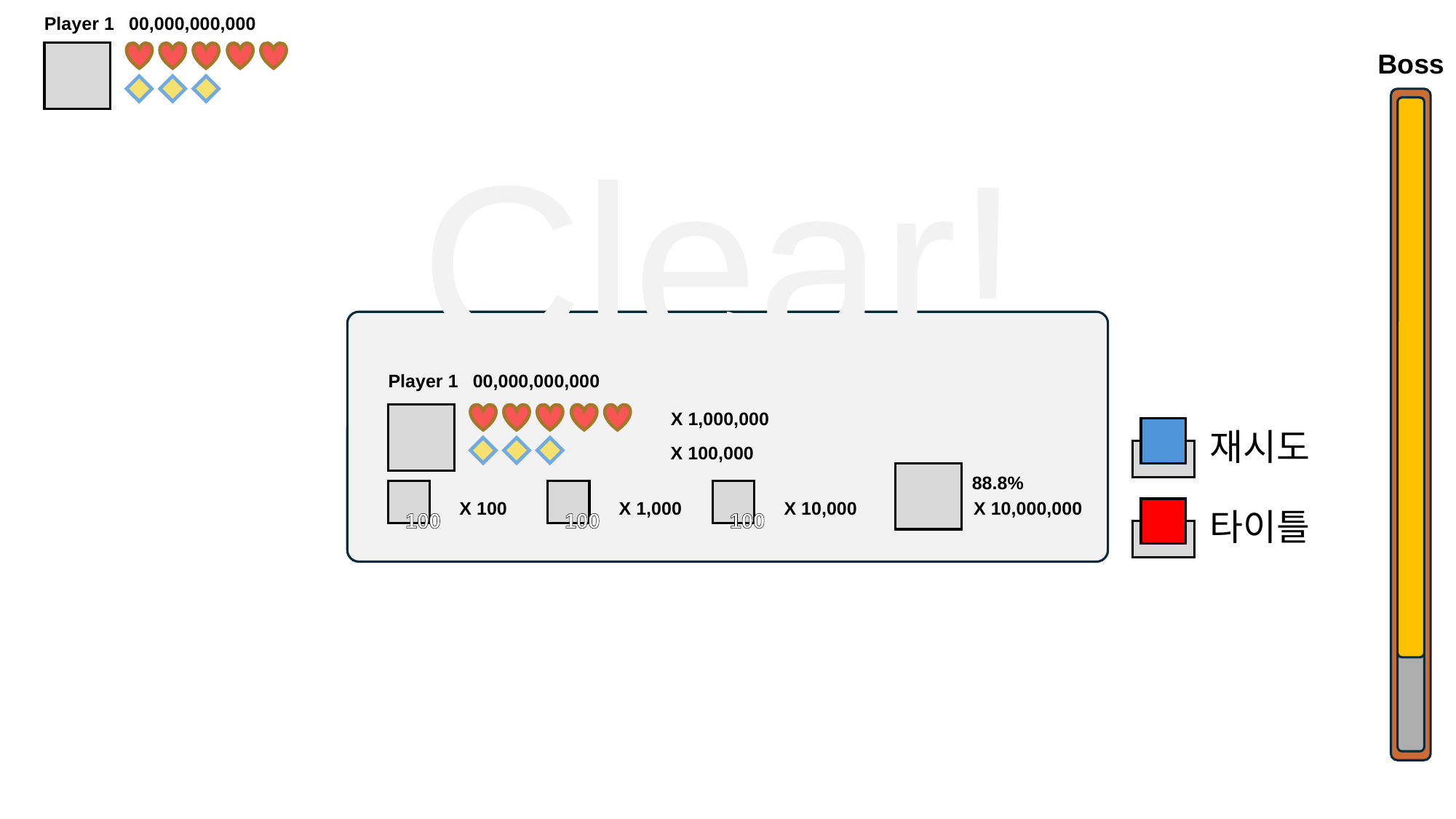

Player 1
00,000,000,000

Boss

Clear!

Player 1
00,000,000,000

X 1,000,000

X 100,000

88.8%

X 100
X 1,000
X 10,000
X 10,000,000
100
100
100
재시도

타이틀